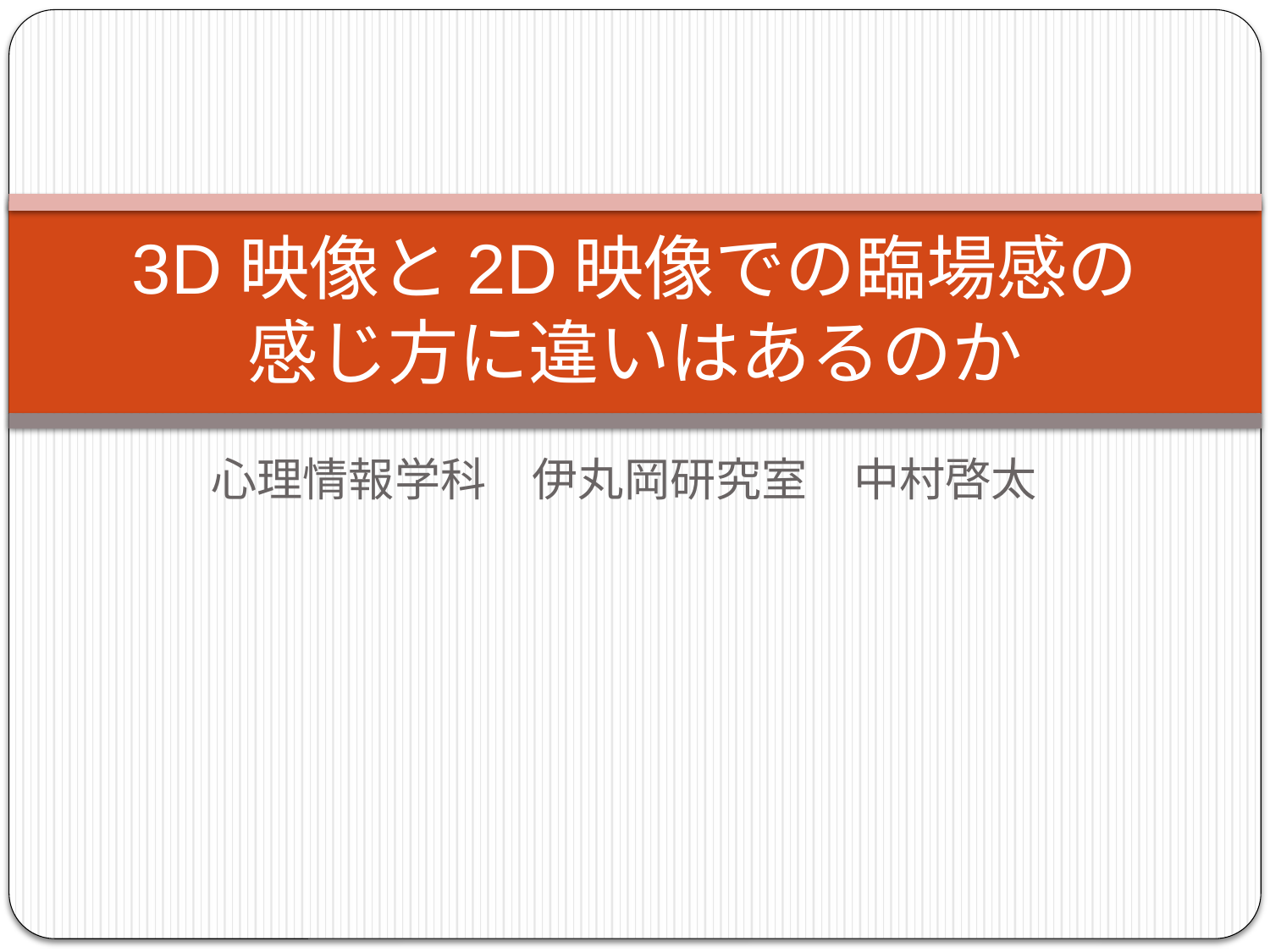

# 3D映像と2D映像での臨場感の 感じ方に違いはあるのか
心理情報学科　伊丸岡研究室　中村啓太